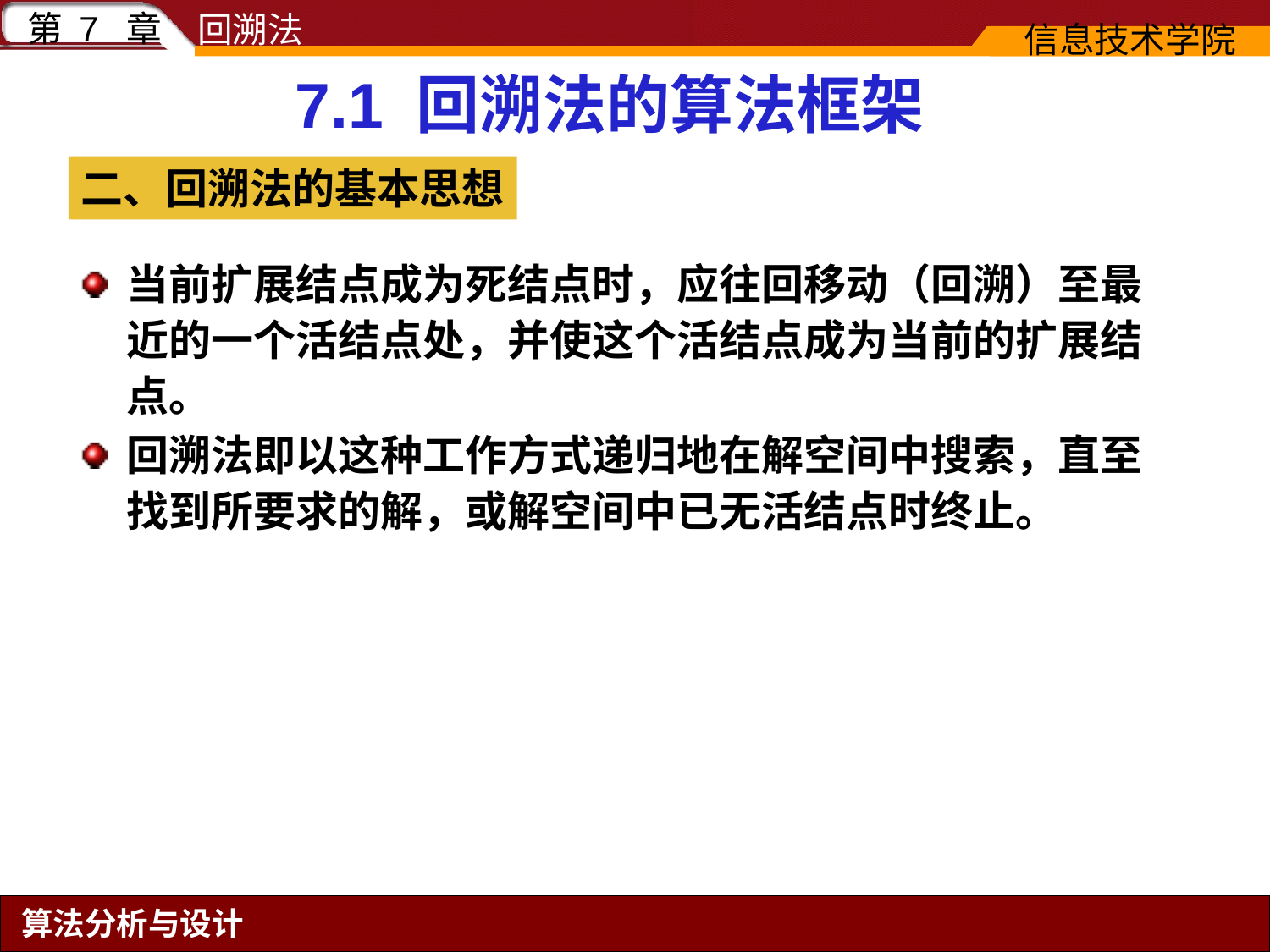

7.1 回溯法的算法框架
二、回溯法的基本思想
当前扩展结点成为死结点时，应往回移动（回溯）至最近的一个活结点处，并使这个活结点成为当前的扩展结点。
回溯法即以这种工作方式递归地在解空间中搜索，直至找到所要求的解，或解空间中已无活结点时终止。